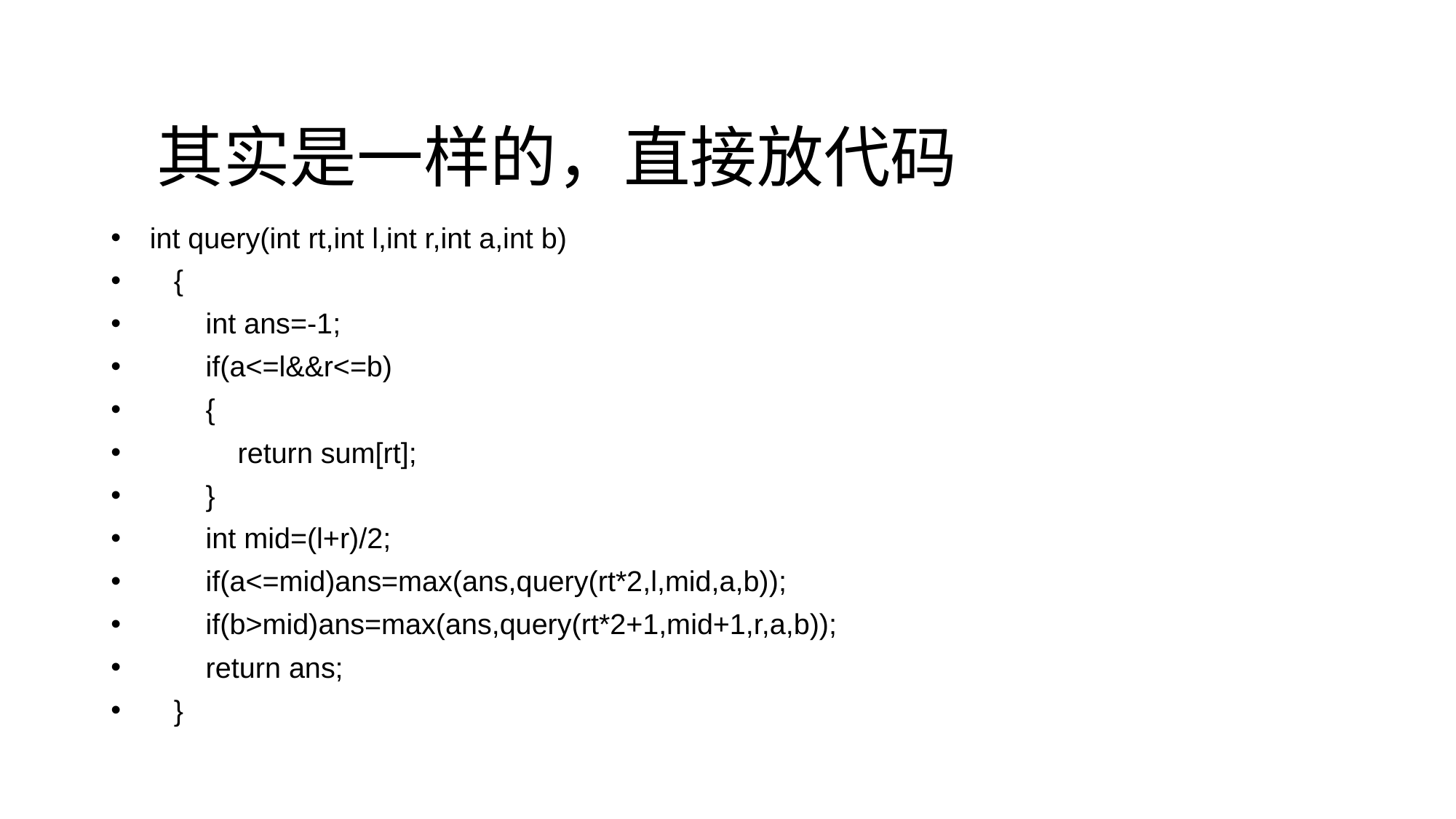

# 其实是一样的，直接放代码
 int query(int rt,int l,int r,int a,int b)
    {
        int ans=-1;
        if(a<=l&&r<=b)
        {
            return sum[rt];
        }
        int mid=(l+r)/2;
        if(a<=mid)ans=max(ans,query(rt*2,l,mid,a,b));
        if(b>mid)ans=max(ans,query(rt*2+1,mid+1,r,a,b));
        return ans;
    }